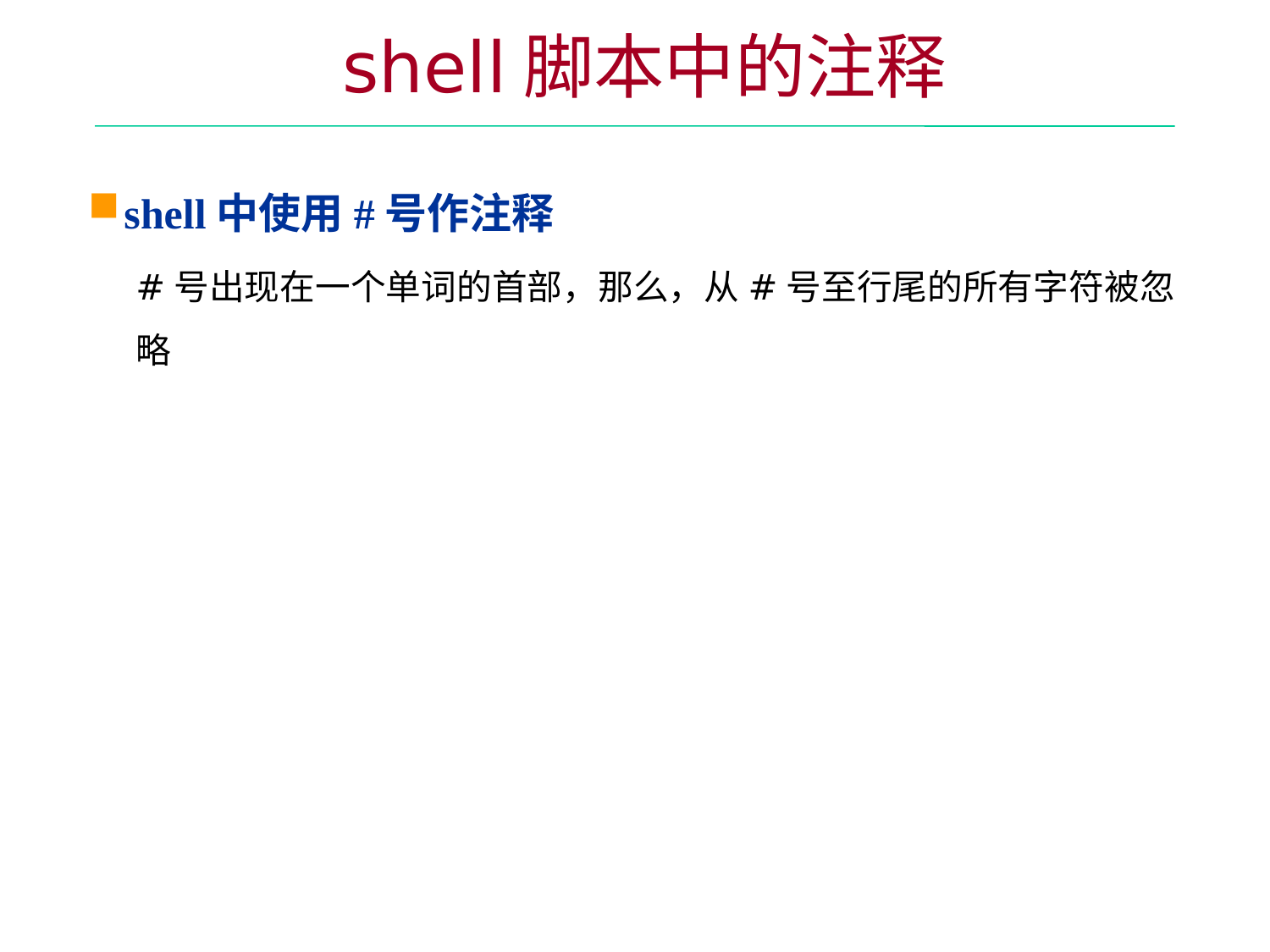

shell脚本中的注释
shell中使用#号作注释
#号出现在一个单词的首部，那么，从#号至行尾的所有字符被忽略